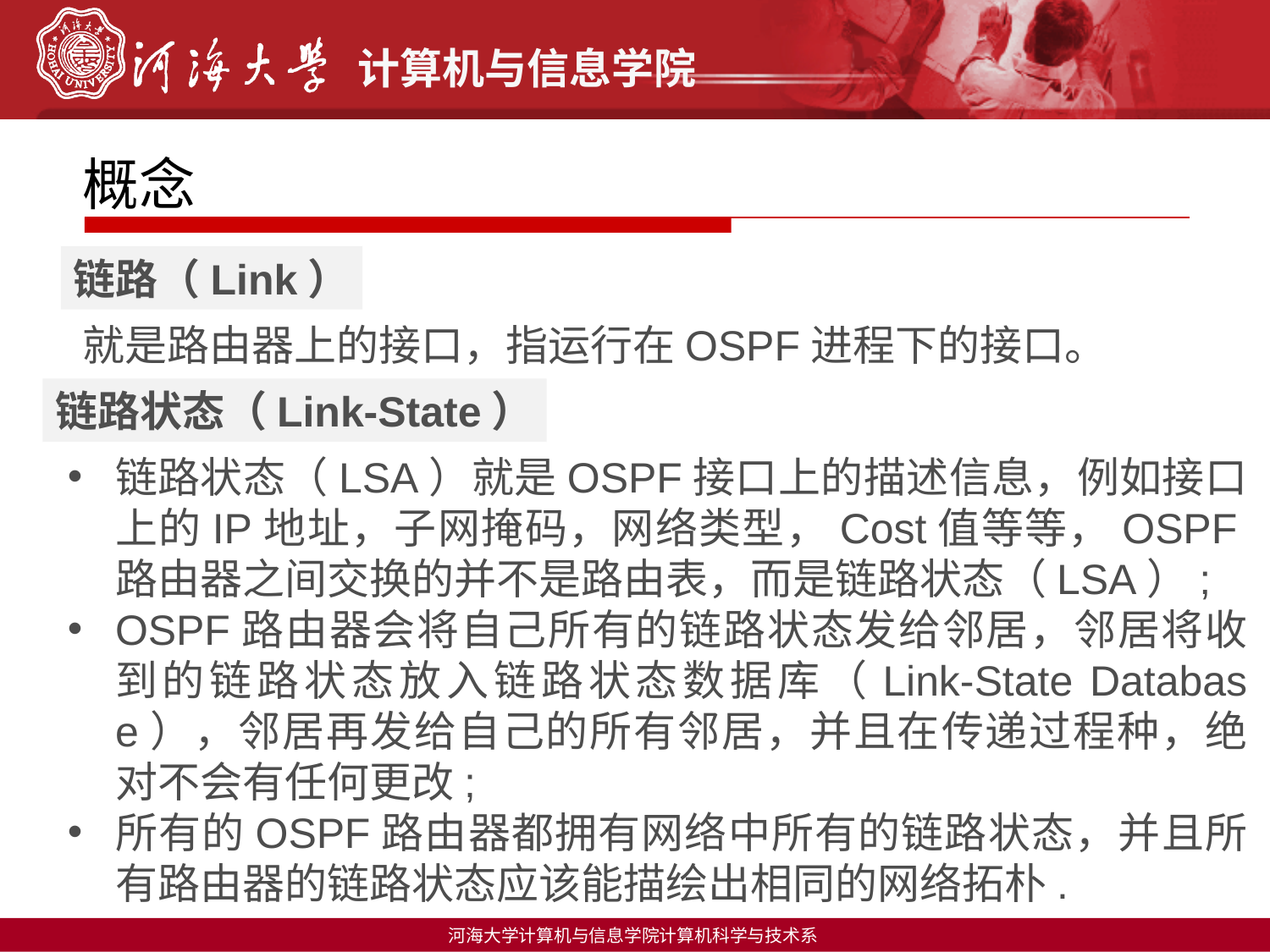

# 概念
链路（Link）
就是路由器上的接口，指运行在OSPF进程下的接口。
链路状态（Link-State）
链路状态（LSA）就是OSPF接口上的描述信息，例如接口上的IP地址，子网掩码，网络类型，Cost值等等，OSPF路由器之间交换的并不是路由表，而是链路状态（LSA）;
OSPF路由器会将自己所有的链路状态发给邻居，邻居将收到的链路状态放入链路状态数据库（Link-State Database），邻居再发给自己的所有邻居，并且在传递过程种，绝对不会有任何更改;
所有的OSPF路由器都拥有网络中所有的链路状态，并且所有路由器的链路状态应该能描绘出相同的网络拓朴.